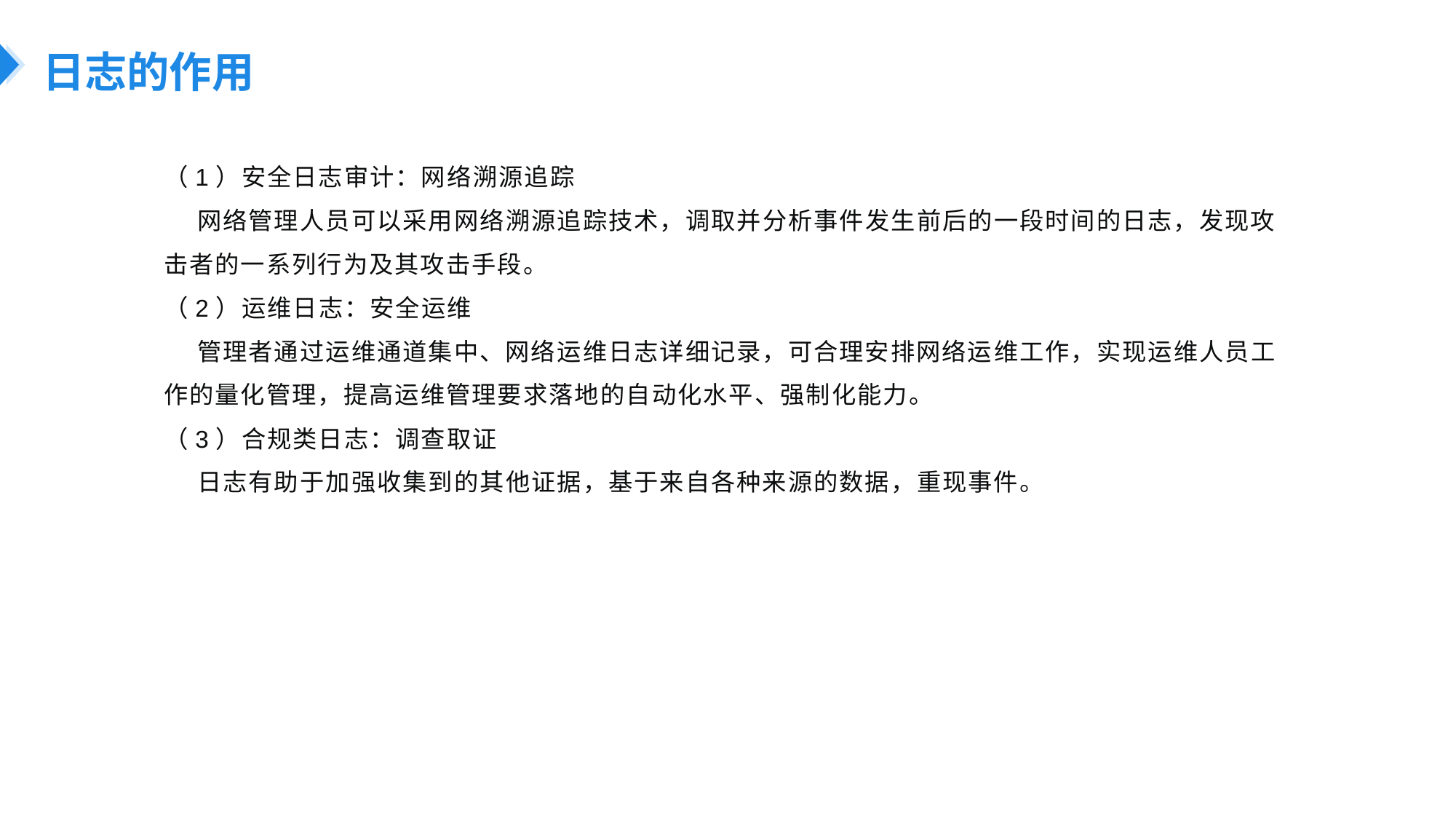

# 日志的作用
日志的作用
（1）安全日志审计：网络溯源追踪
    网络管理人员可以采用网络溯源追踪技术，调取并分析事件发生前后的一段时间的日志，发现攻击者的一系列行为及其攻击手段。
（2）运维日志：安全运维
    管理者通过运维通道集中、网络运维日志详细记录，可合理安排网络运维工作，实现运维人员工作的量化管理，提高运维管理要求落地的自动化水平、强制化能力。
（3）合规类日志：调查取证
    日志有助于加强收集到的其他证据，基于来自各种来源的数据，重现事件。